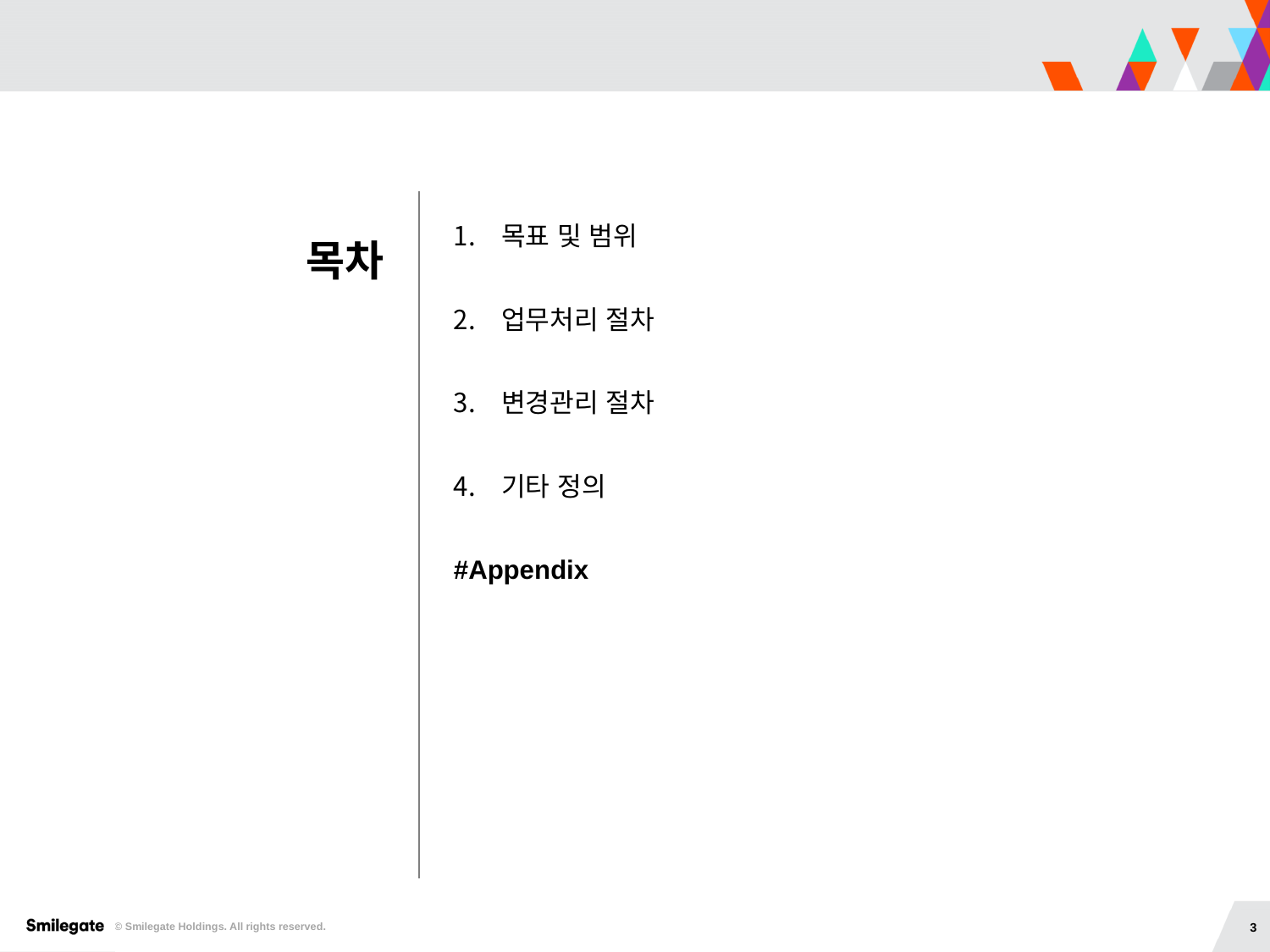

목표 및 범위

업무처리 절차

변경관리 절차

기타 정의

#Appendix
3